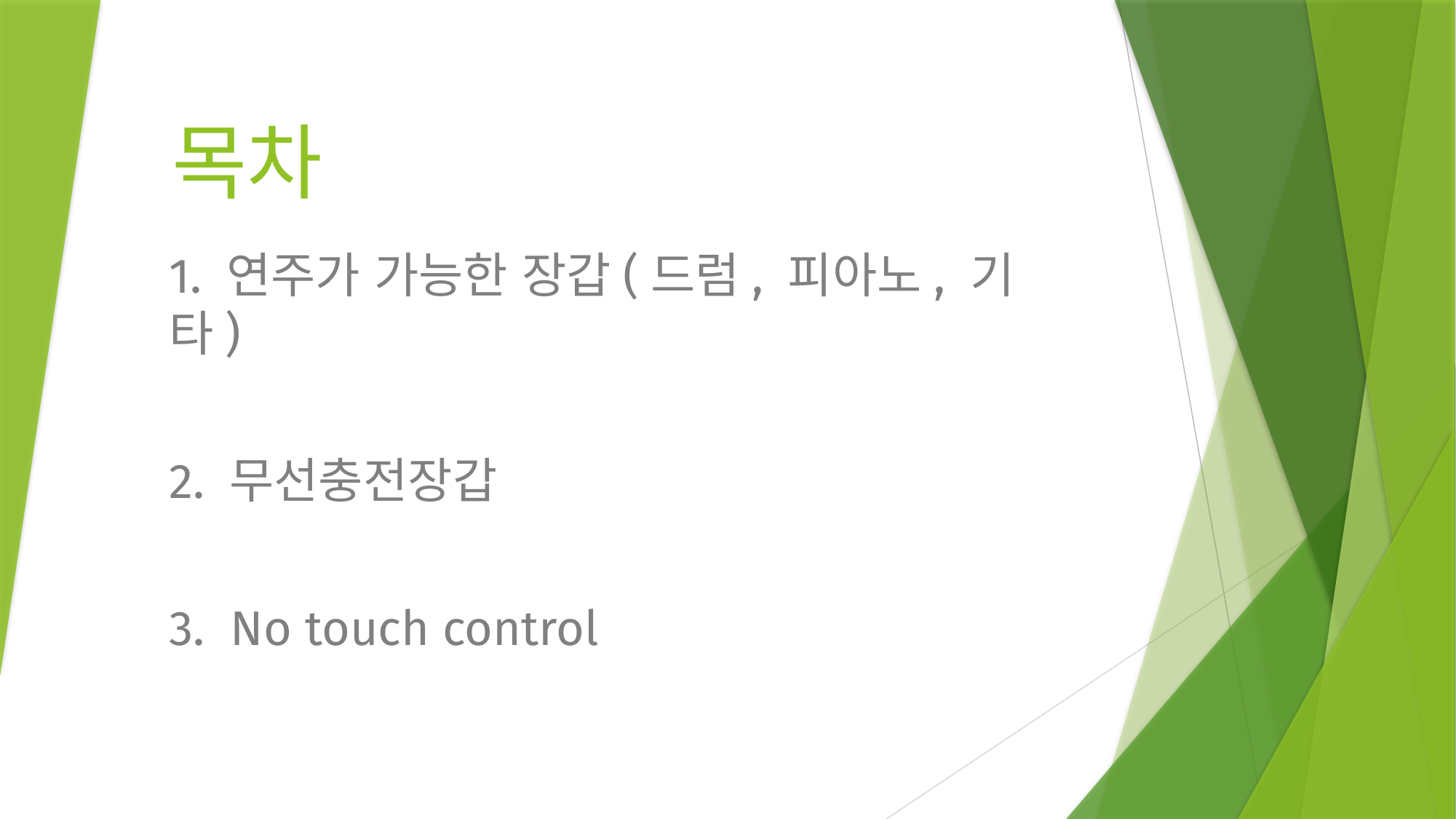

# 목차
1. 연주가 가능한 장갑(드럼, 피아노, 기타)

2. 무선충전장갑

3.  No touch control